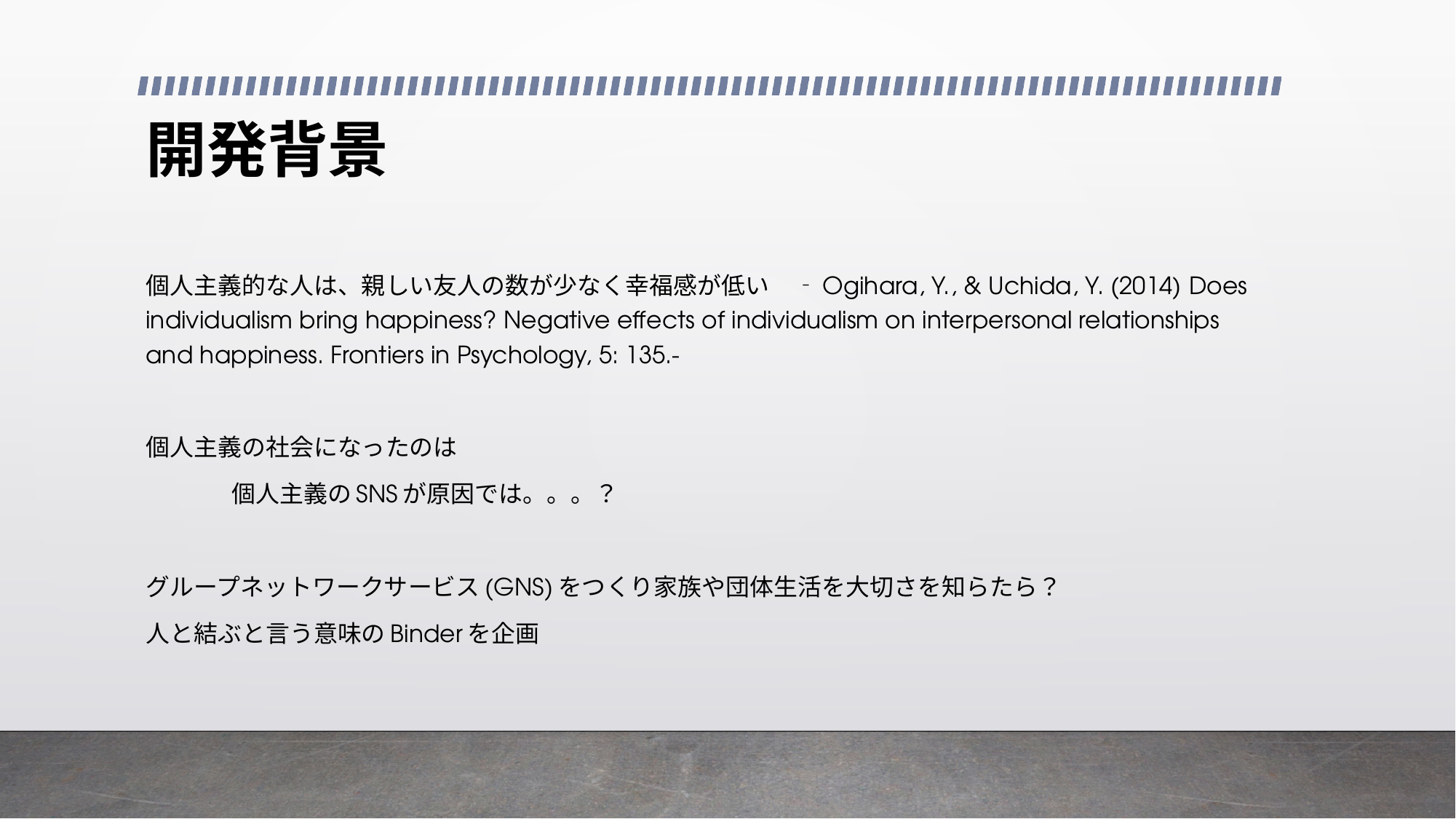

# 開発背景
個人主義的な人は、親しい友人の数が少なく幸福感が低い　‐Ogihara, Y., & Uchida, Y. (2014) Does individualism bring happiness? Negative effects of individualism on interpersonal relationships and happiness. Frontiers in Psychology, 5: 135.‐

個人主義の社会になったのは
	個人主義のSNSが原因では。。。？

グループネットワークサービス(GNS)をつくり家族や団体生活を大切さを知らたら？
人と結ぶと言う意味のBinderを企画